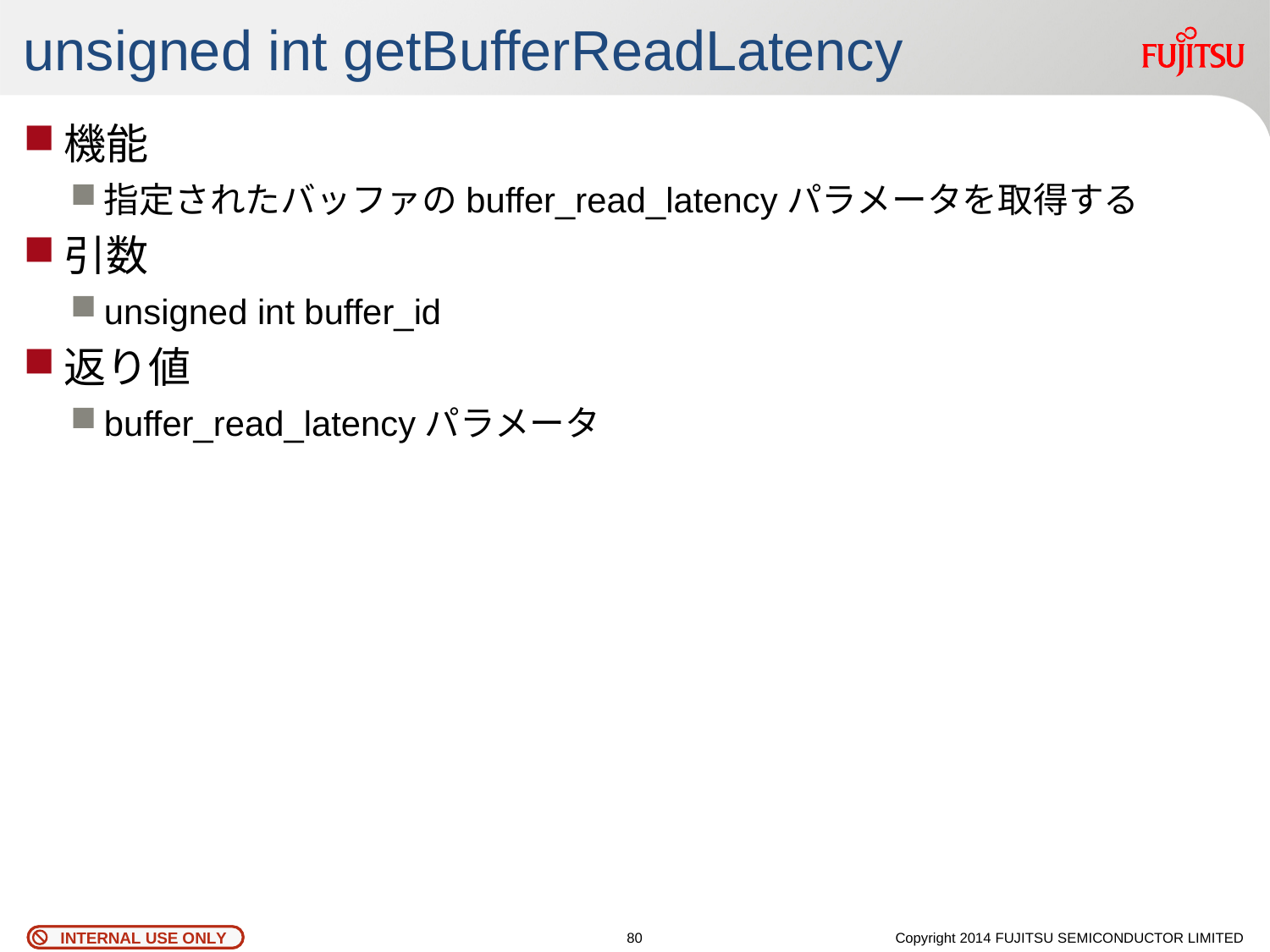

# unsigned int getBufferReadLatency
機能
指定されたバッファのbuffer_read_latencyパラメータを取得する
引数
unsigned int buffer_id
返り値
buffer_read_latencyパラメータ

80
Copyright 2014 FUJITSU SEMICONDUCTOR LIMITED